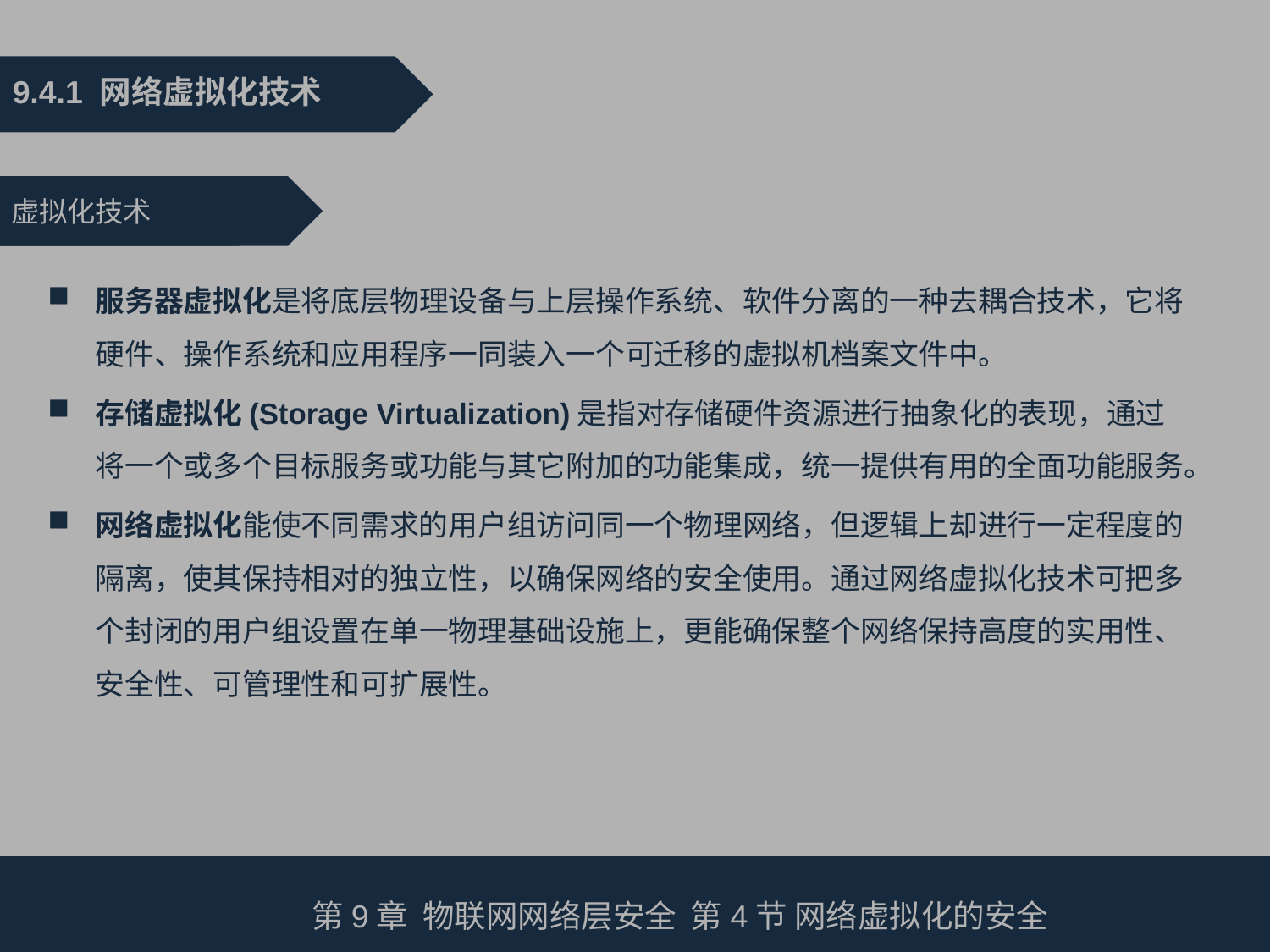

9.4.1 网络虚拟化技术
虚拟化技术
服务器虚拟化是将底层物理设备与上层操作系统、软件分离的一种去耦合技术，它将硬件、操作系统和应用程序一同装入一个可迁移的虚拟机档案文件中。
存储虚拟化(Storage Virtualization)是指对存储硬件资源进行抽象化的表现，通过将一个或多个目标服务或功能与其它附加的功能集成，统一提供有用的全面功能服务。
网络虚拟化能使不同需求的用户组访问同一个物理网络，但逻辑上却进行一定程度的隔离，使其保持相对的独立性，以确保网络的安全使用。通过网络虚拟化技术可把多个封闭的用户组设置在单一物理基础设施上，更能确保整个网络保持高度的实用性、安全性、可管理性和可扩展性。
第9章  物联网网络层安全  第4节 网络虚拟化的安全